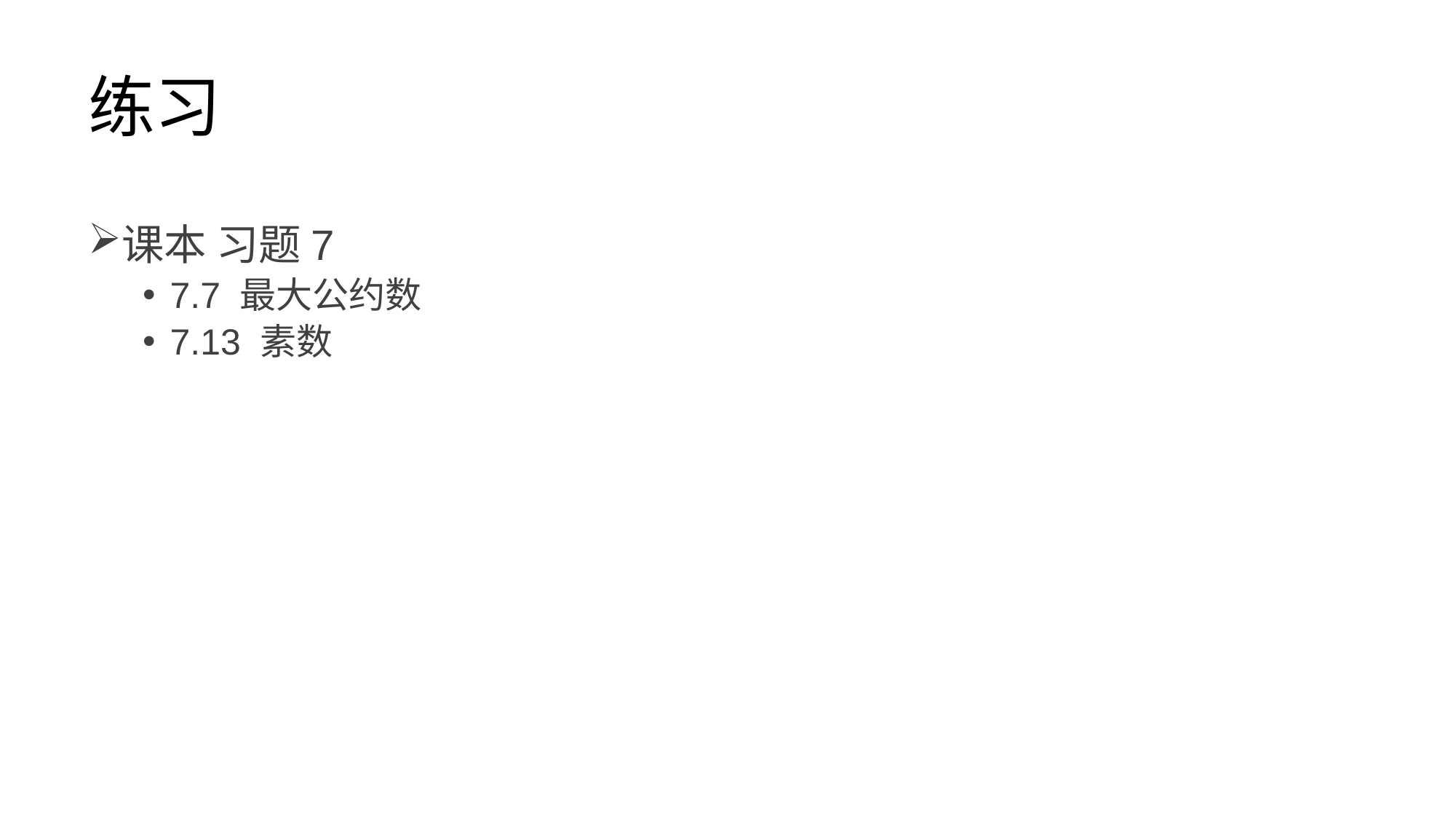

# 练习
课本 习题7
7.7 最大公约数
7.13 素数